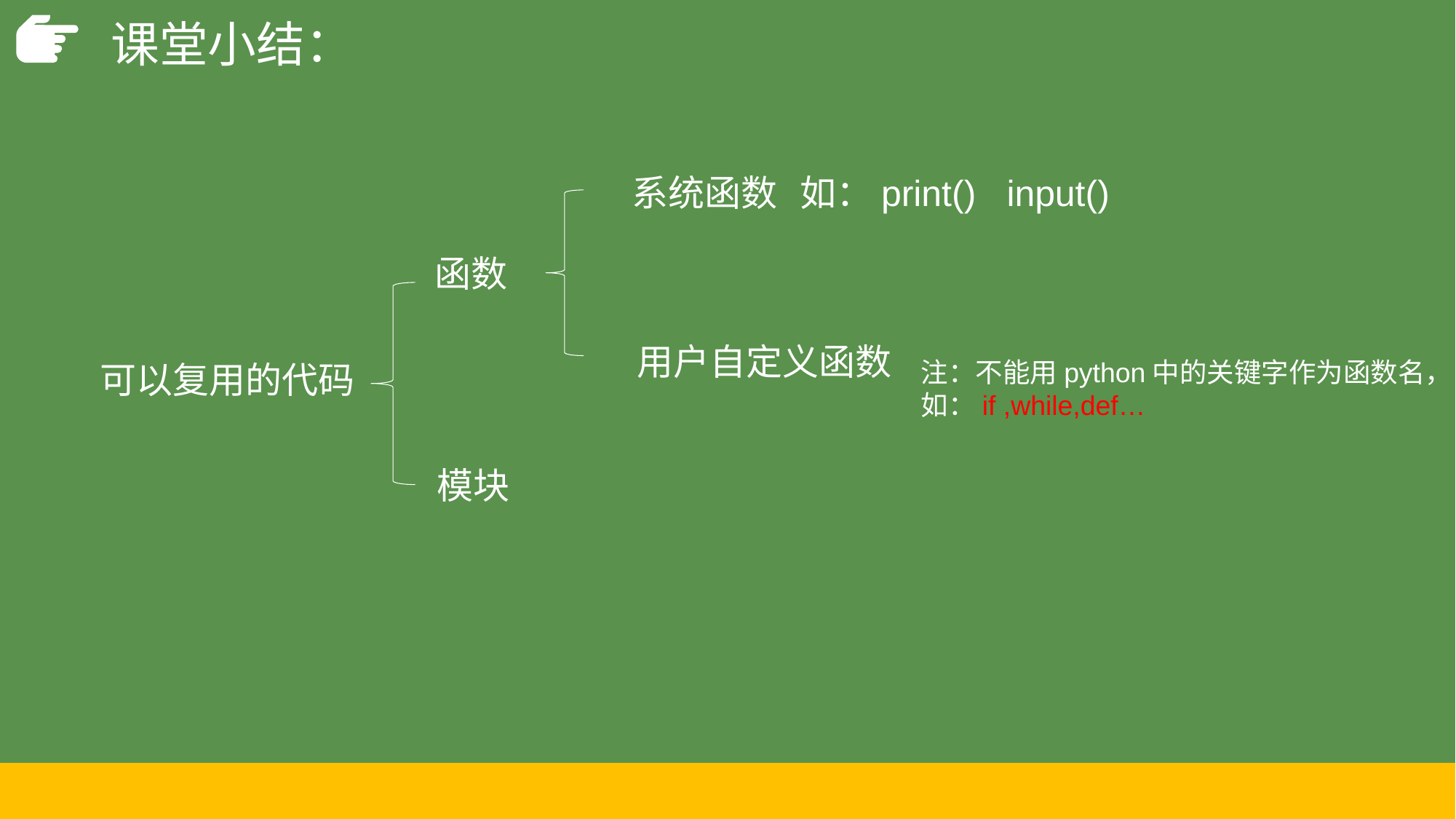

# 课堂小结：
系统函数
如：print()   input()

函数

用户自定义函数
注：不能用python中的关键字作为函数名，如：if ,while,def…
可以复用的代码
模块